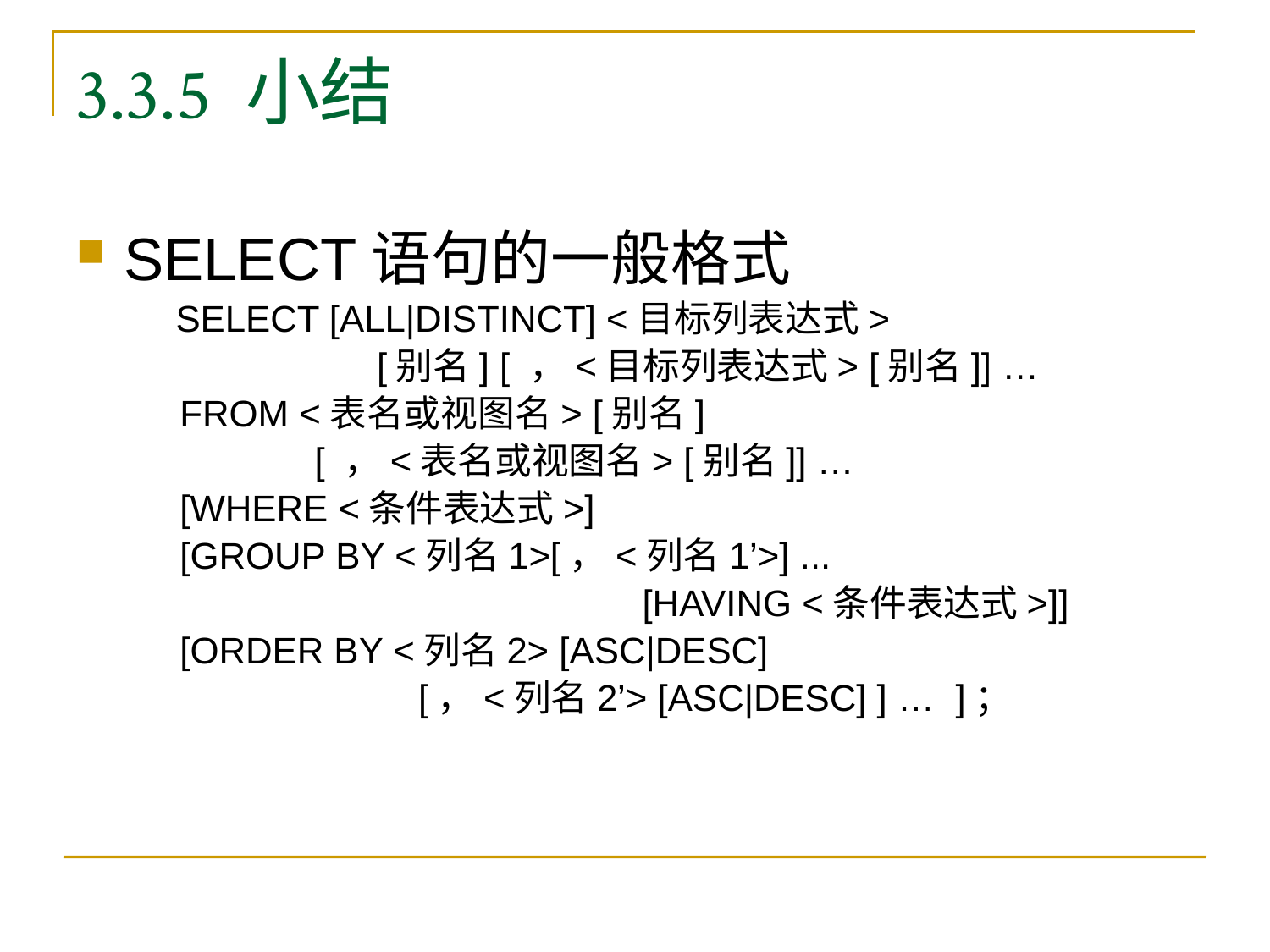

# 3.3.5 小结
SELECT语句的一般格式
	     SELECT [ALL|DISTINCT] <目标列表达式>
                             [别名] [ ，<目标列表达式> [别名]] …
          FROM <表名或视图名> [别名]
                       [ ，<表名或视图名> [别名]] …
          [WHERE <条件表达式>]
          [GROUP BY <列名1>[，<列名1’>] ...
					 [HAVING <条件表达式>]]
          [ORDER BY <列名2> [ASC|DESC]
                                 [，<列名2’> [ASC|DESC] ] …  ]；